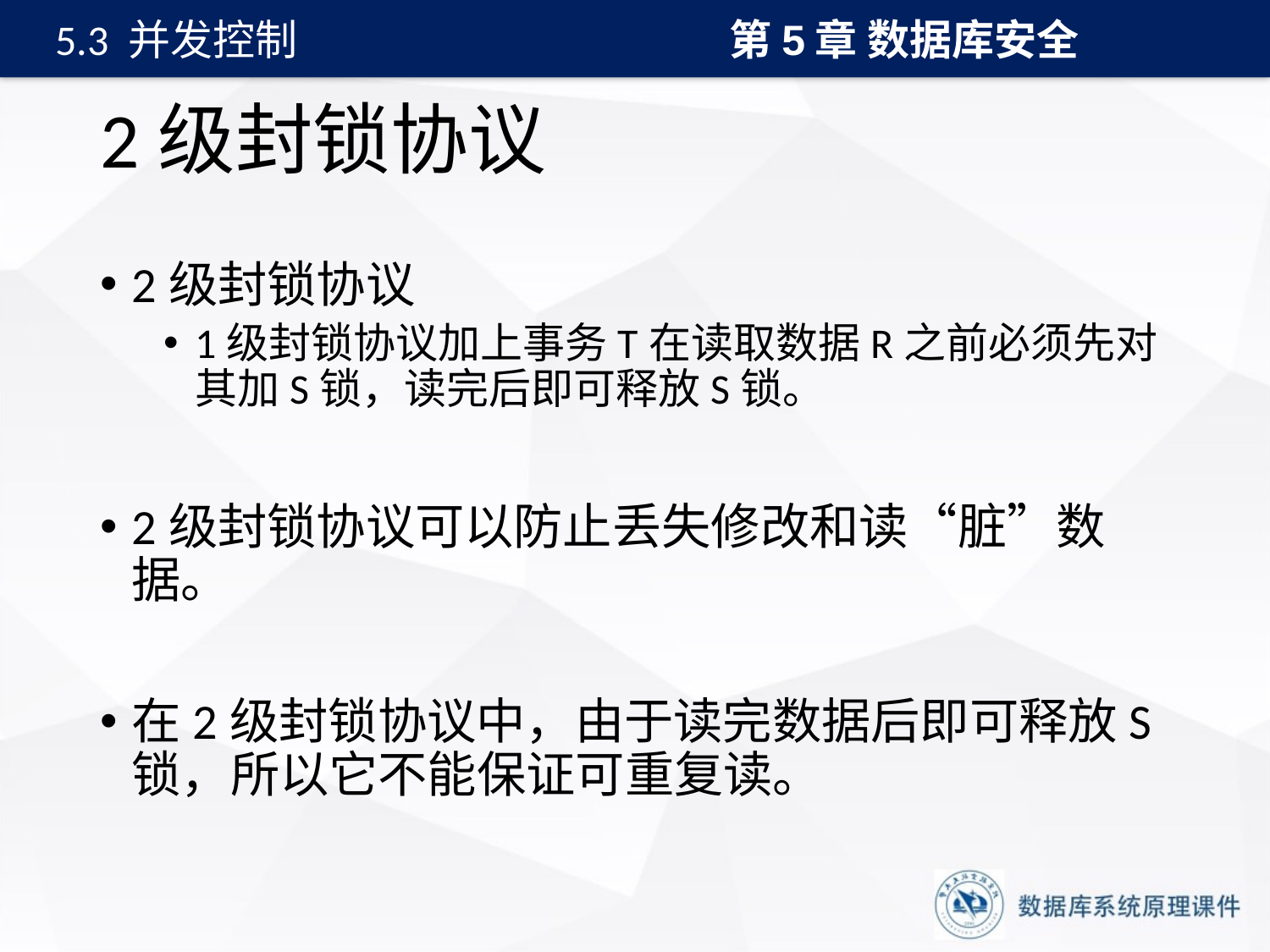

第5章 数据库安全
5.3 并发控制
# 2级封锁协议
2级封锁协议
1级封锁协议加上事务T在读取数据R之前必须先对其加S锁，读完后即可释放S锁。

2级封锁协议可以防止丢失修改和读“脏”数据。

在2级封锁协议中，由于读完数据后即可释放S锁，所以它不能保证可重复读。